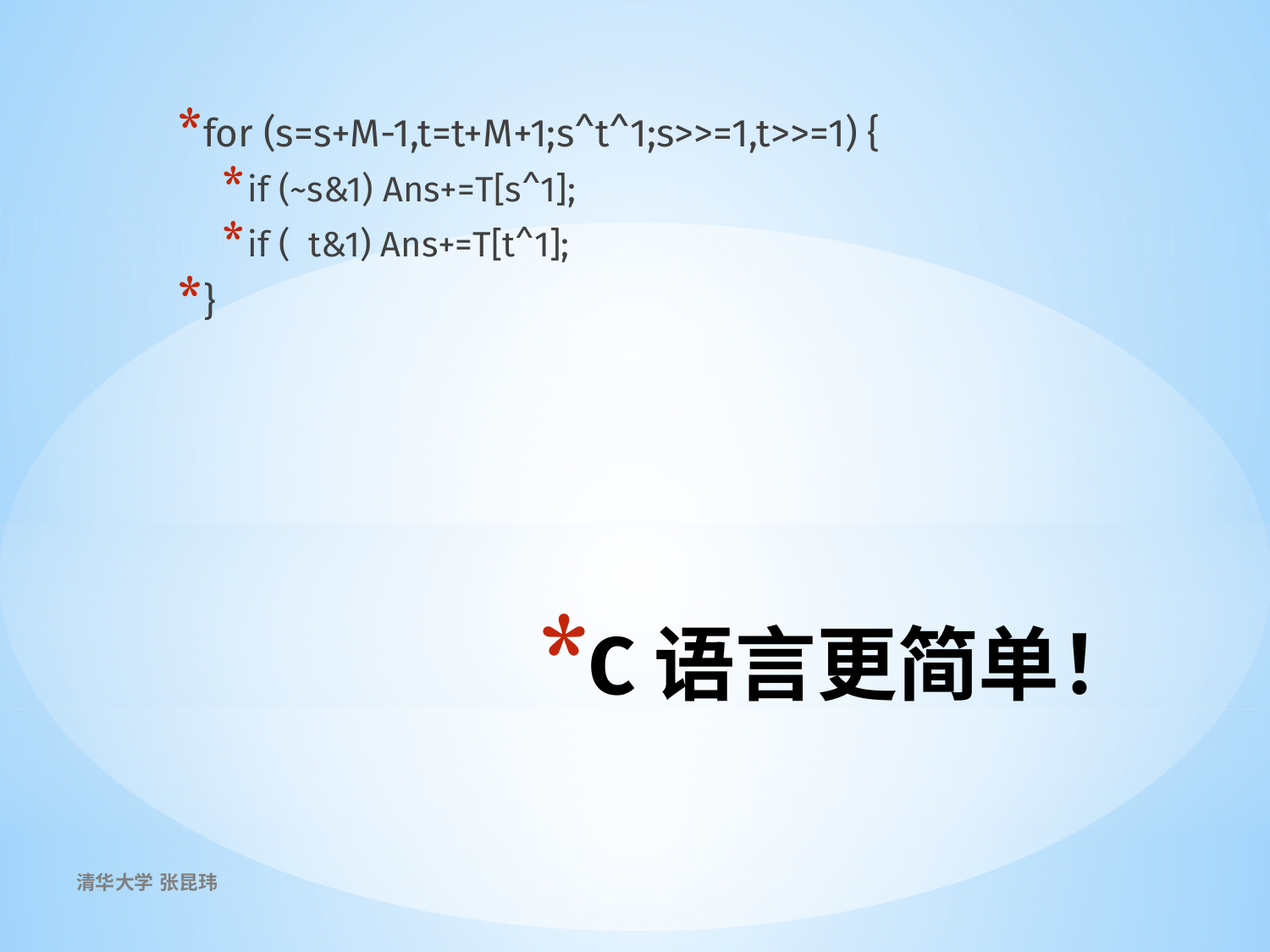

for (s=s+M-1,t=t+M+1;s^t^1;s>>=1,t>>=1) {
if (~s&1) Ans+=T[s^1];
if (  t&1) Ans+=T[t^1];
}

# C语言更简单！
清华大学 张昆玮
31